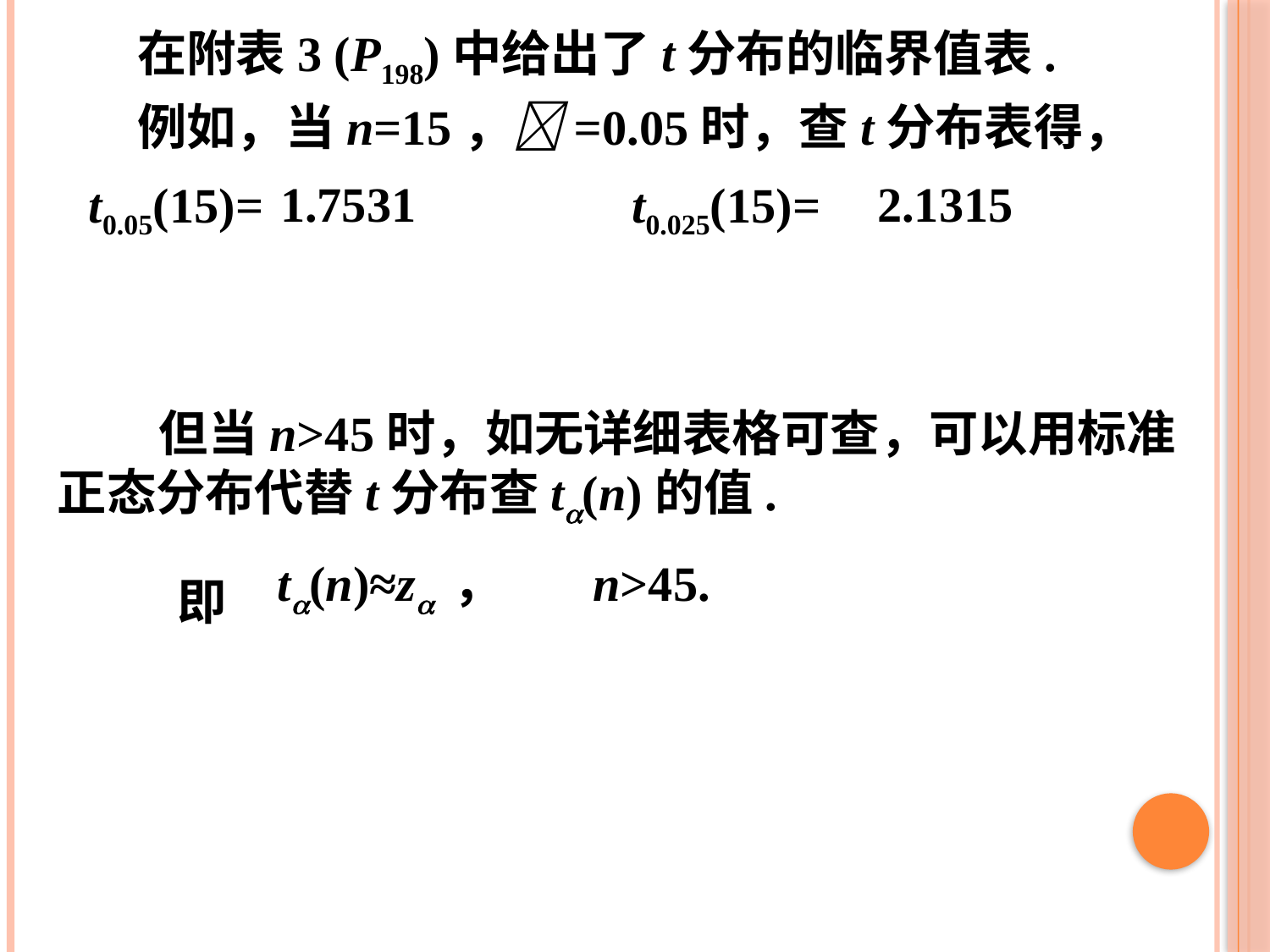

在附表3 (P198)中给出了t分布的临界值表.
例如，当n=15，α=0.05时，查t分布表得，
1.7531
2.1315
t0.05(15)=                              t0.025(15)=
        但当n>45时，如无详细表格可查，可以用标准正态分布代替t分布查tα(n)的值.
tα(n)≈zα ，       n>45.
即